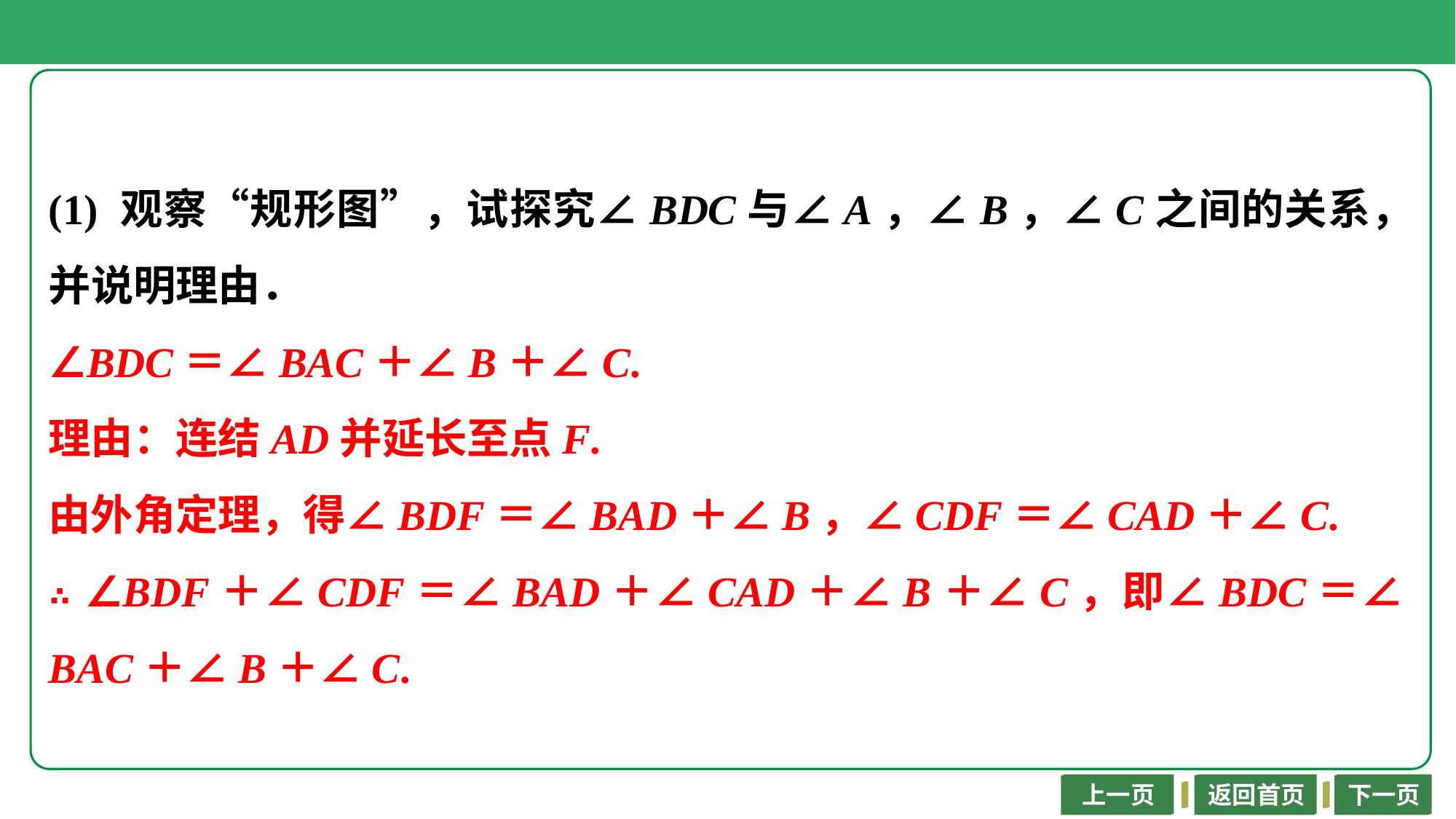

(1) 观察“规形图”，试探究∠BDC与∠A，∠B，∠C之间的关系，并说明理由．
∠BDC＝∠BAC＋∠B＋∠C.
理由：连结AD并延长至点F.
由外角定理，得∠BDF＝∠BAD＋∠B，∠CDF＝∠CAD＋∠C.
∴ ∠BDF＋∠CDF＝∠BAD＋∠CAD＋∠B＋∠C，即∠BDC＝∠BAC＋∠B＋∠C.